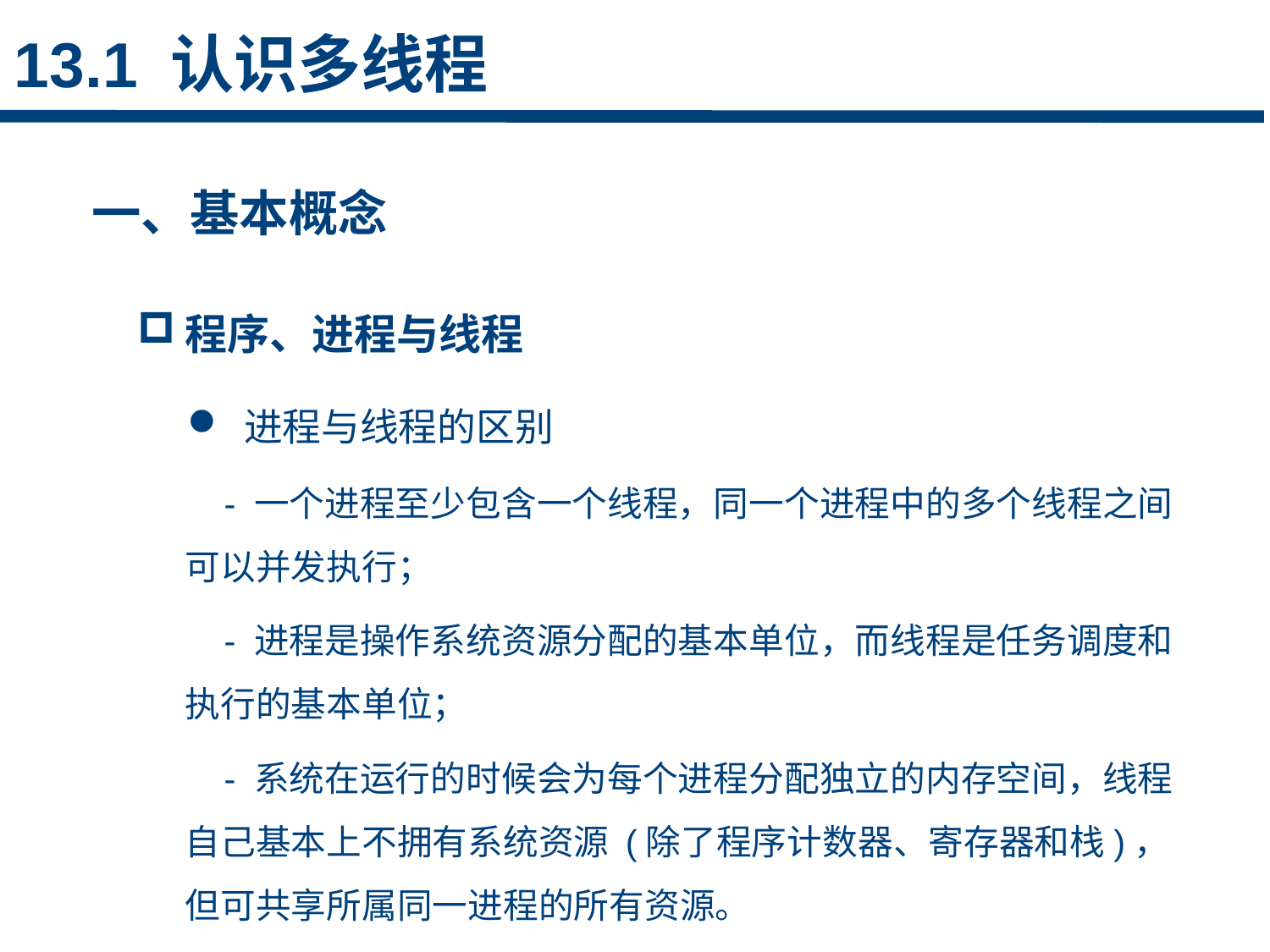

13.1 认识多线程
一、基本概念
点击添加文本
程序、进程与线程
 进程与线程的区别
    - 一个进程至少包含一个线程，同一个进程中的多个线程之间可以并发执行；
    - 进程是操作系统资源分配的基本单位，而线程是任务调度和执行的基本单位；
    - 系统在运行的时候会为每个进程分配独立的内存空间，线程自己基本上不拥有系统资源 (除了程序计数器、寄存器和栈)，但可共享所属同一进程的所有资源。
点击添加文本
点击添加文本
点击添加文本